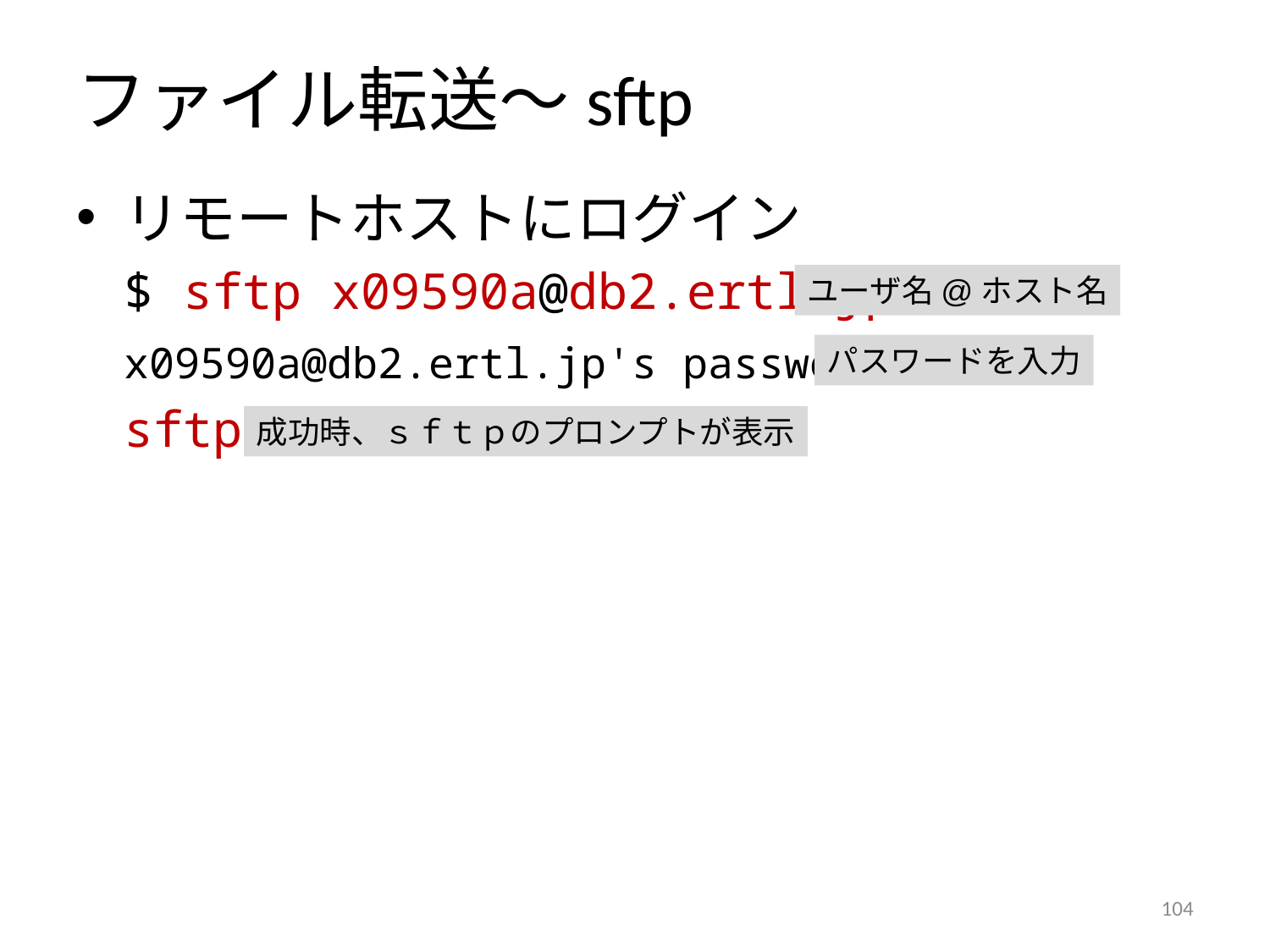

# ファイル転送～sftp
リモートホストにログイン
	$ sftp x09590a@db2.ertl.jp
	x09590a@db2.ertl.jp's password:
	sftp>

ユーザ名@ホスト名
パスワードを入力
成功時、ｓｆｔｐのプロンプトが表示
104